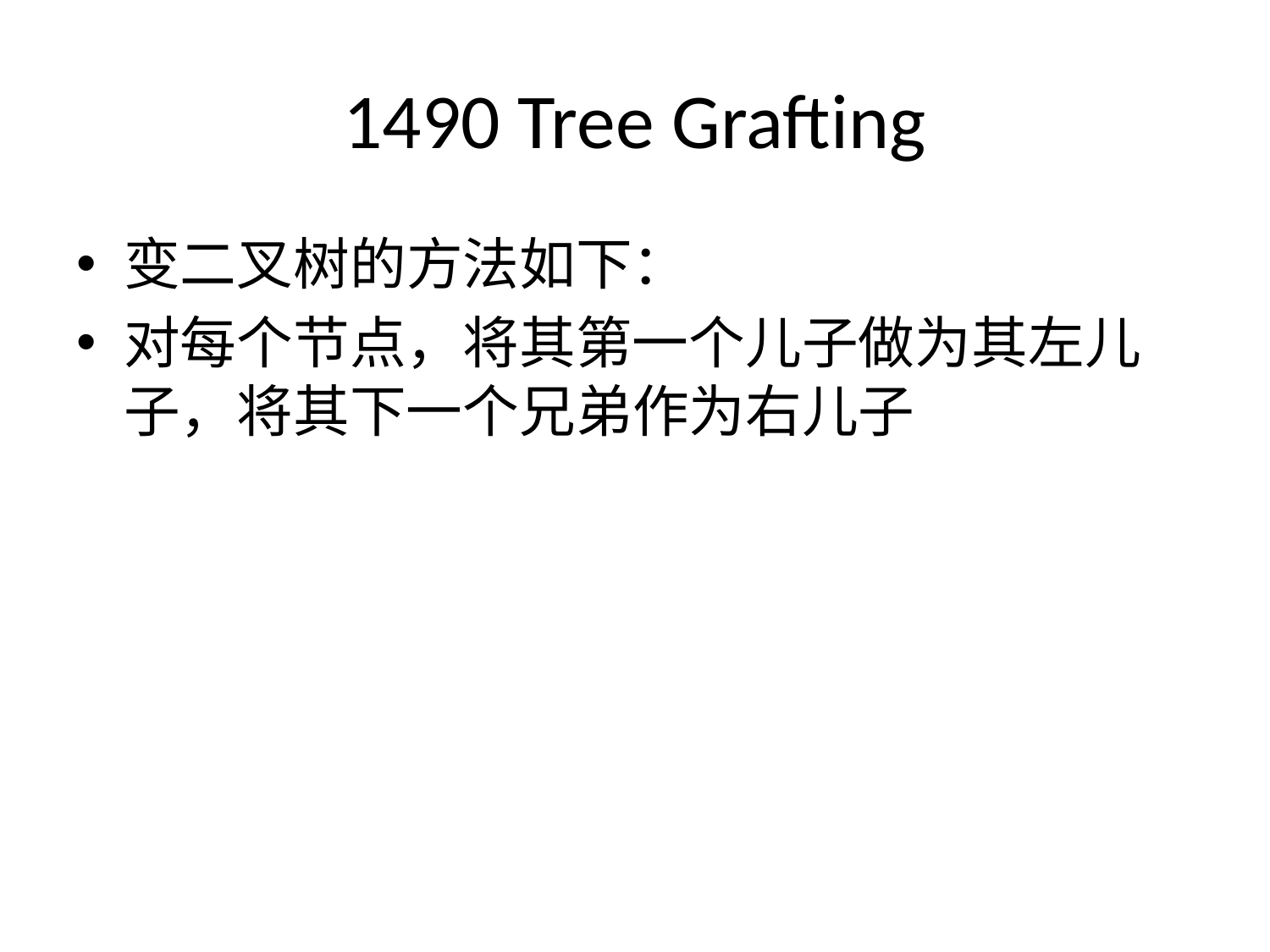

# 1490 Tree Grafting
变二叉树的方法如下：
对每个节点，将其第一个儿子做为其左儿子，将其下一个兄弟作为右儿子